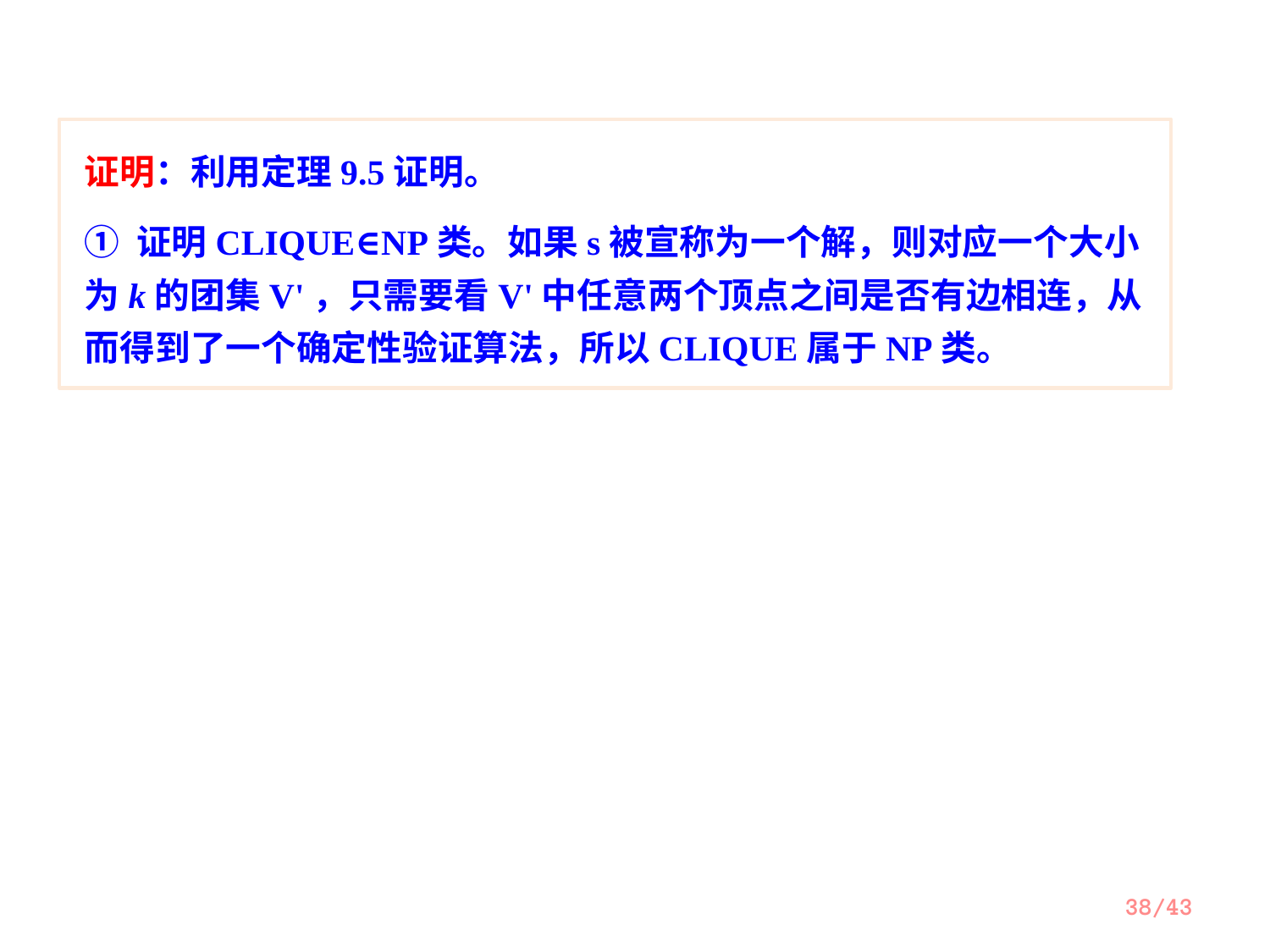

证明：利用定理9.5证明。
① 证明CLIQUE∈NP类。如果s被宣称为一个解，则对应一个大小为k的团集V'，只需要看V'中任意两个顶点之间是否有边相连，从而得到了一个确定性验证算法，所以CLIQUE属于NP类。
38/43